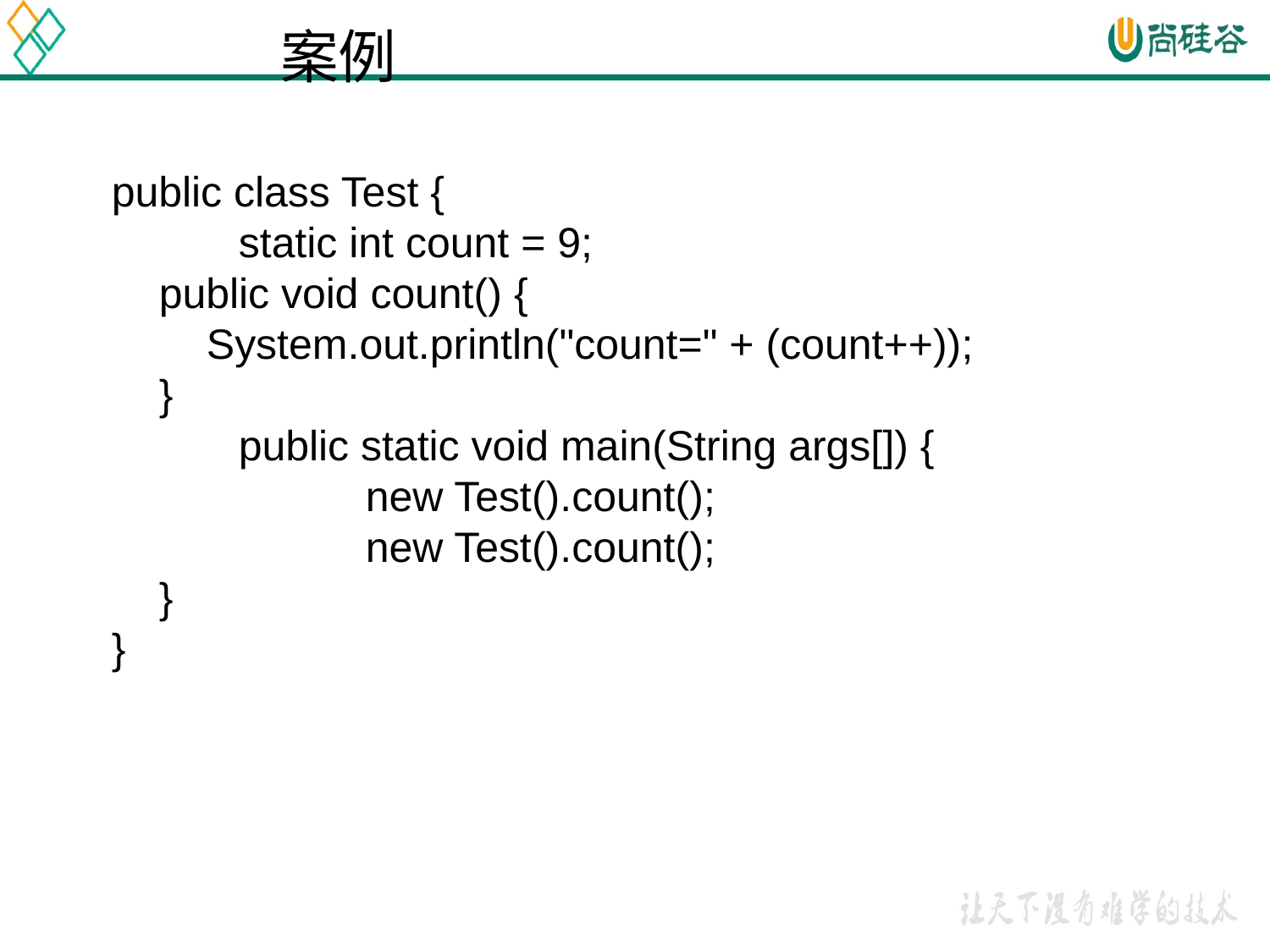

# 案例
public class Test {
	static int count = 9;
    public void count() {
        System.out.println("count=" + (count++));
    }
	public static void main(String args[]) {
		new Test().count();
		new Test().count();
    }
}